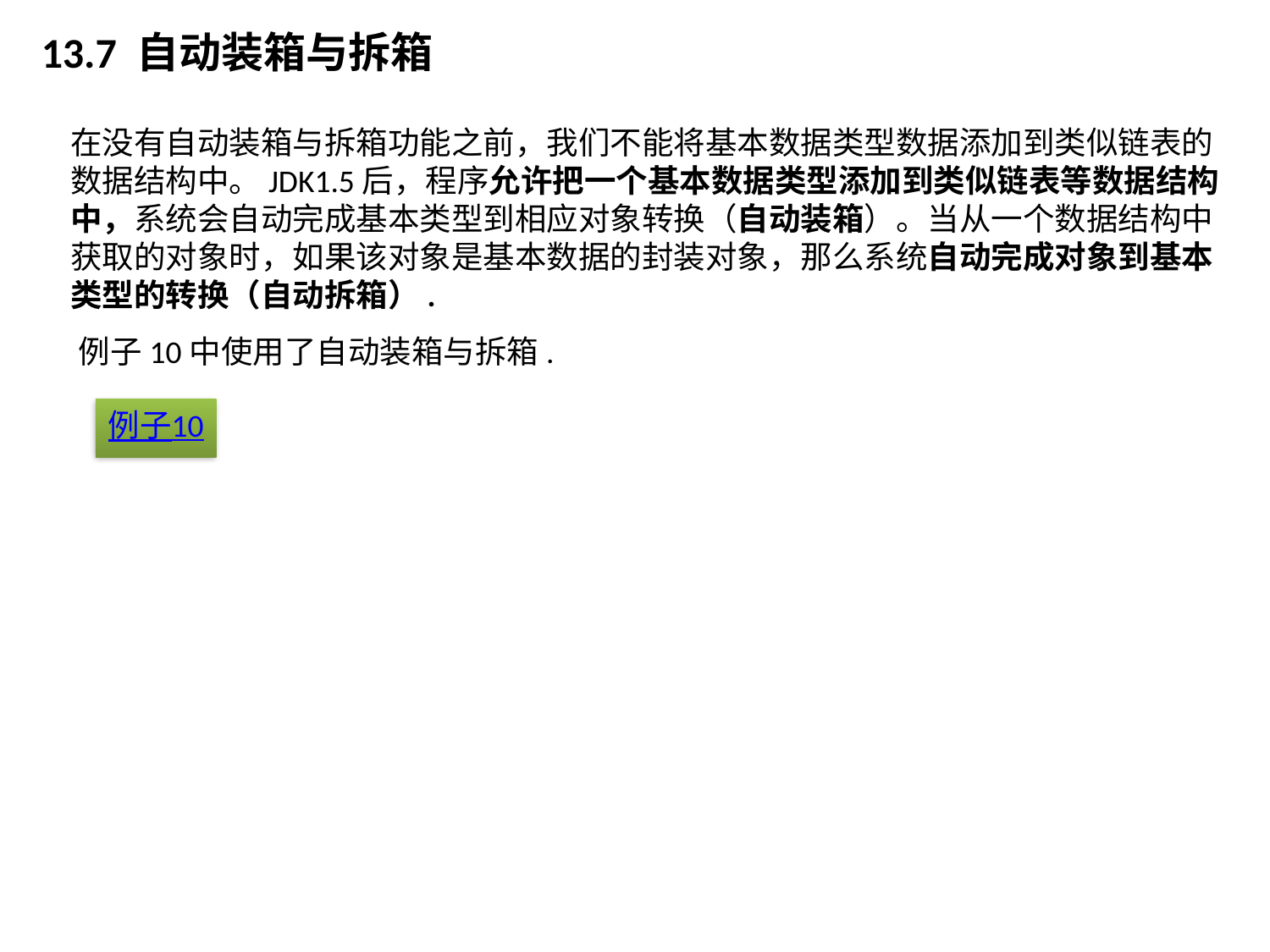

# 13.7 自动装箱与拆箱
在没有自动装箱与拆箱功能之前，我们不能将基本数据类型数据添加到类似链表的数据结构中。JDK1.5后，程序允许把一个基本数据类型添加到类似链表等数据结构中，系统会自动完成基本类型到相应对象转换（自动装箱）。当从一个数据结构中获取的对象时，如果该对象是基本数据的封装对象，那么系统自动完成对象到基本类型的转换（自动拆箱）.
例子10中使用了自动装箱与拆箱.
例子10